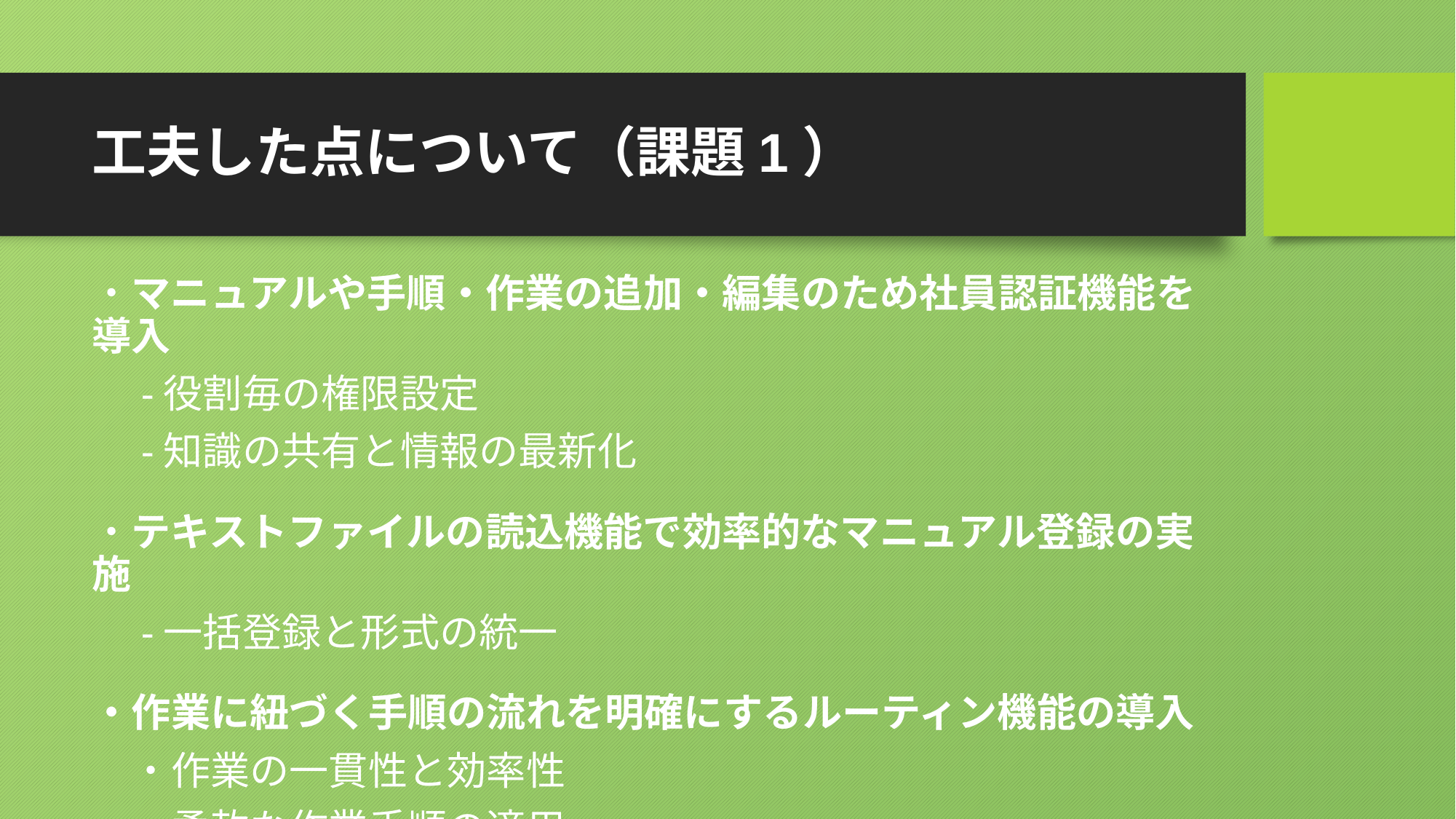

# 工夫した点について（課題1）
・マニュアルや手順・作業の追加・編集のため社員認証機能を導入
　-役割毎の権限設定
　-知識の共有と情報の最新化
・テキストファイルの読込機能で効率的なマニュアル登録の実施
　-一括登録と形式の統一
・作業に紐づく手順の流れを明確にするルーティン機能の導入
　・作業の一貫性と効率性
　・柔軟な作業手順の適用